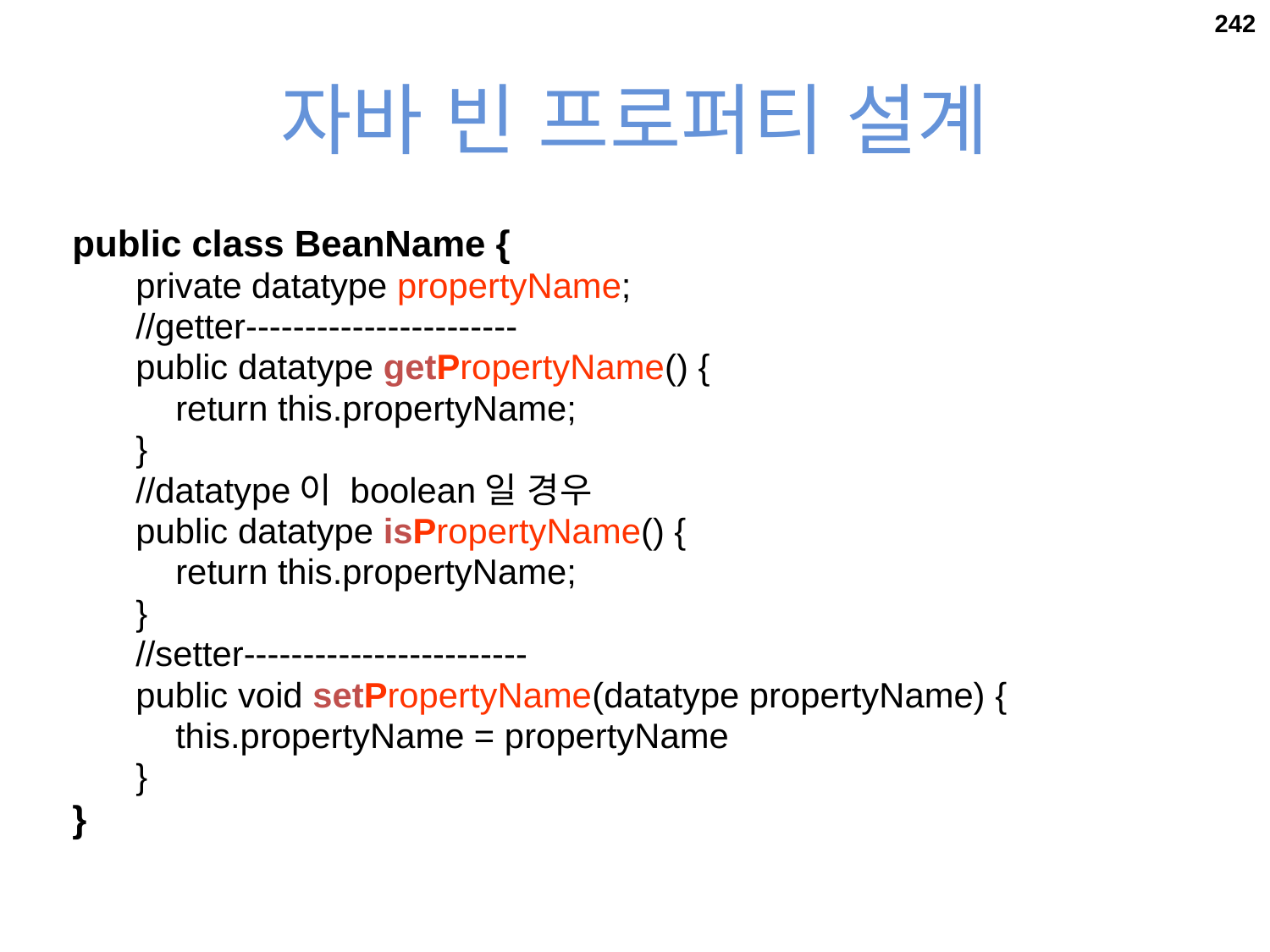

242
# 자바 빈 프로퍼티 설계
public class BeanName {
private datatype propertyName;
//getter-----------------------
public datatype getPropertyName() {
	return this.propertyName;
}
//datatype이 boolean일 경우
public datatype isPropertyName() {
	return this.propertyName;
}
//setter------------------------
public void setPropertyName(datatype propertyName) {
	this.propertyName = propertyName
}
}